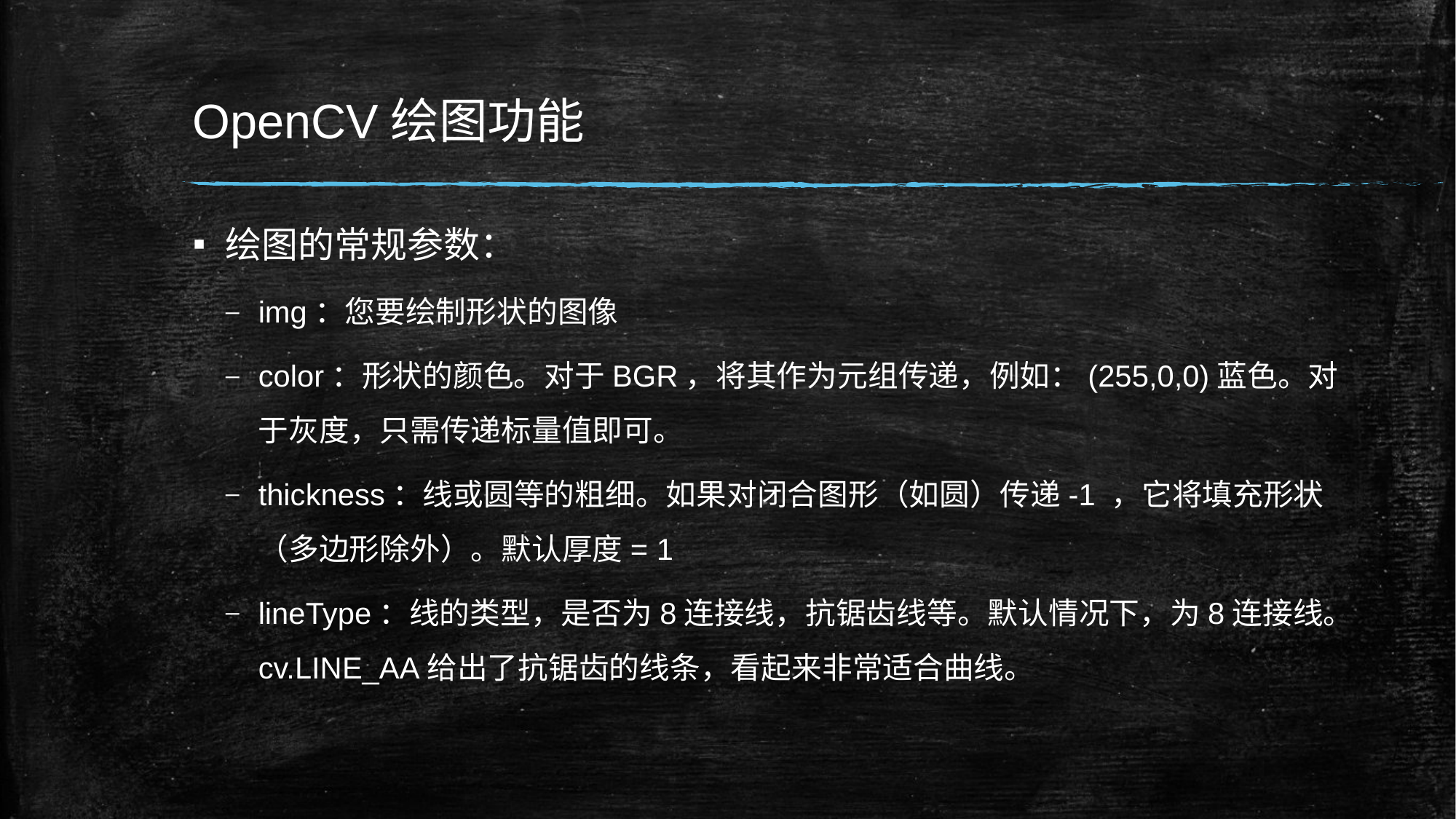

# OpenCV绘图功能
绘图的常规参数：
img：您要绘制形状的图像
color：形状的颜色。对于BGR，将其作为元组传递，例如：(255,0,0)蓝色。对于灰度，只需传递标量值即可。
thickness：线或圆等的粗细。如果对闭合图形（如圆）传递-1 ，它将填充形状（多边形除外）。默认厚度= 1
lineType：线的类型，是否为8连接线，抗锯齿线等。默认情况下，为8连接线。cv.LINE_AA给出了抗锯齿的线条，看起来非常适合曲线。